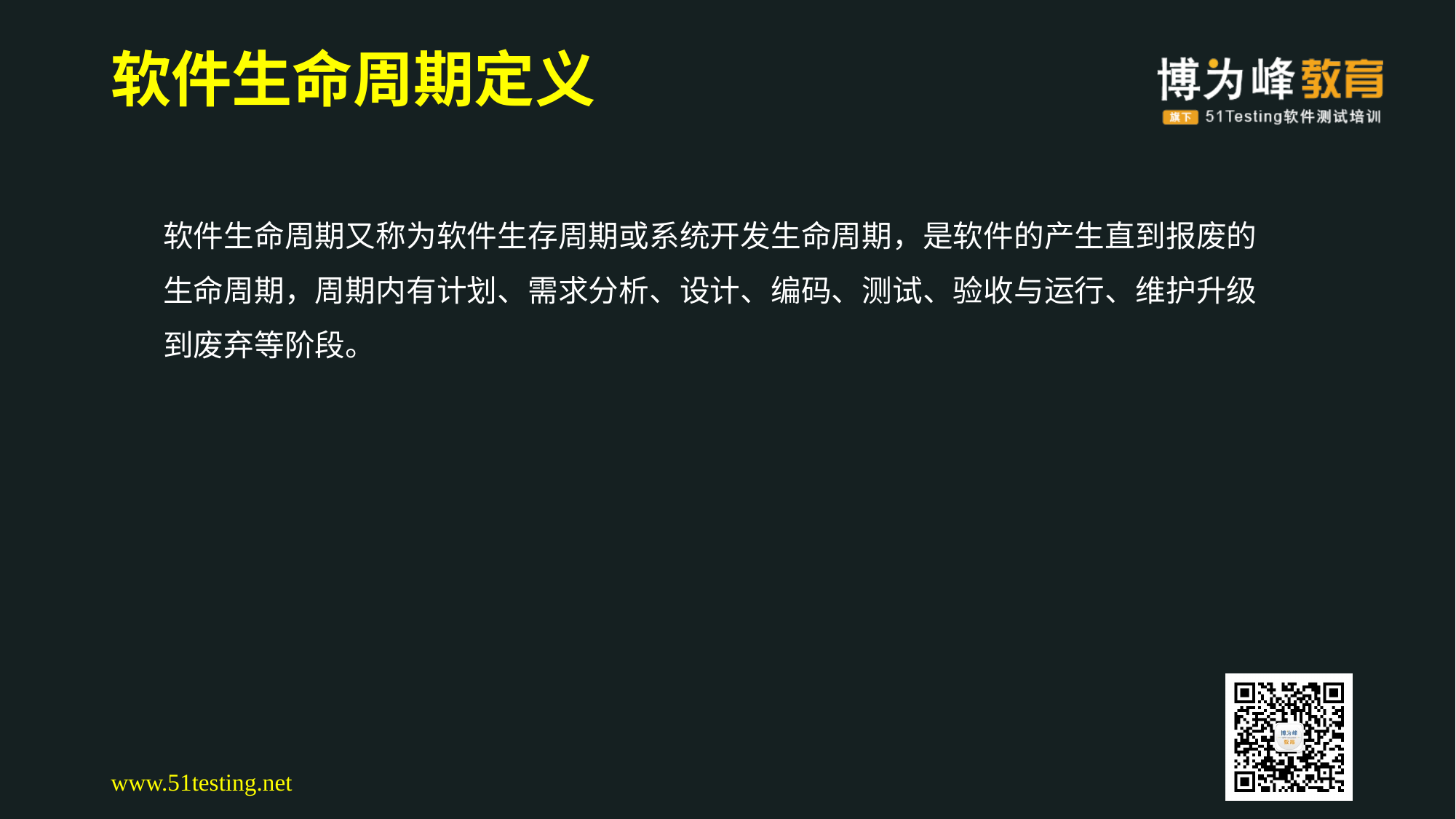

# 软件生命周期定义
软件生命周期又称为软件生存周期或系统开发生命周期，是软件的产生直到报废的生命周期，周期内有计划、需求分析、设计、编码、测试、验收与运行、维护升级到废弃等阶段。
www.51testing.net